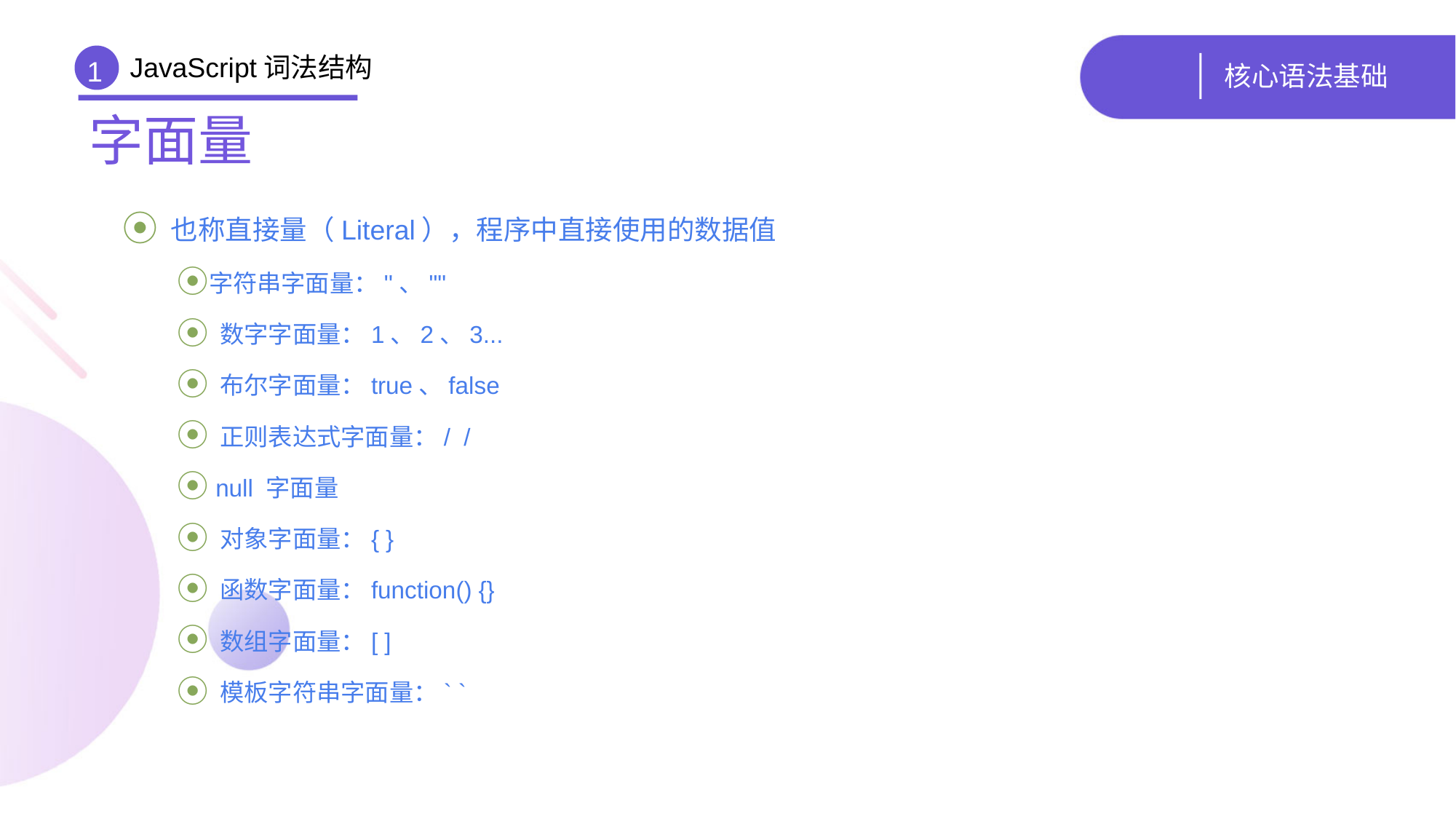

JavaScript词法结构
# 核心语法基础
1
字面量
 也称直接量（Literal），程序中直接使用的数据值
字符串字面量：''、""
 数字字面量：1、2、3...
 布尔字面量：true、false
 正则表达式字面量：/  /
 null 字面量
 对象字面量：{ }
 函数字面量：function() {}
 数组字面量：[ ]
 模板字符串字面量：` `